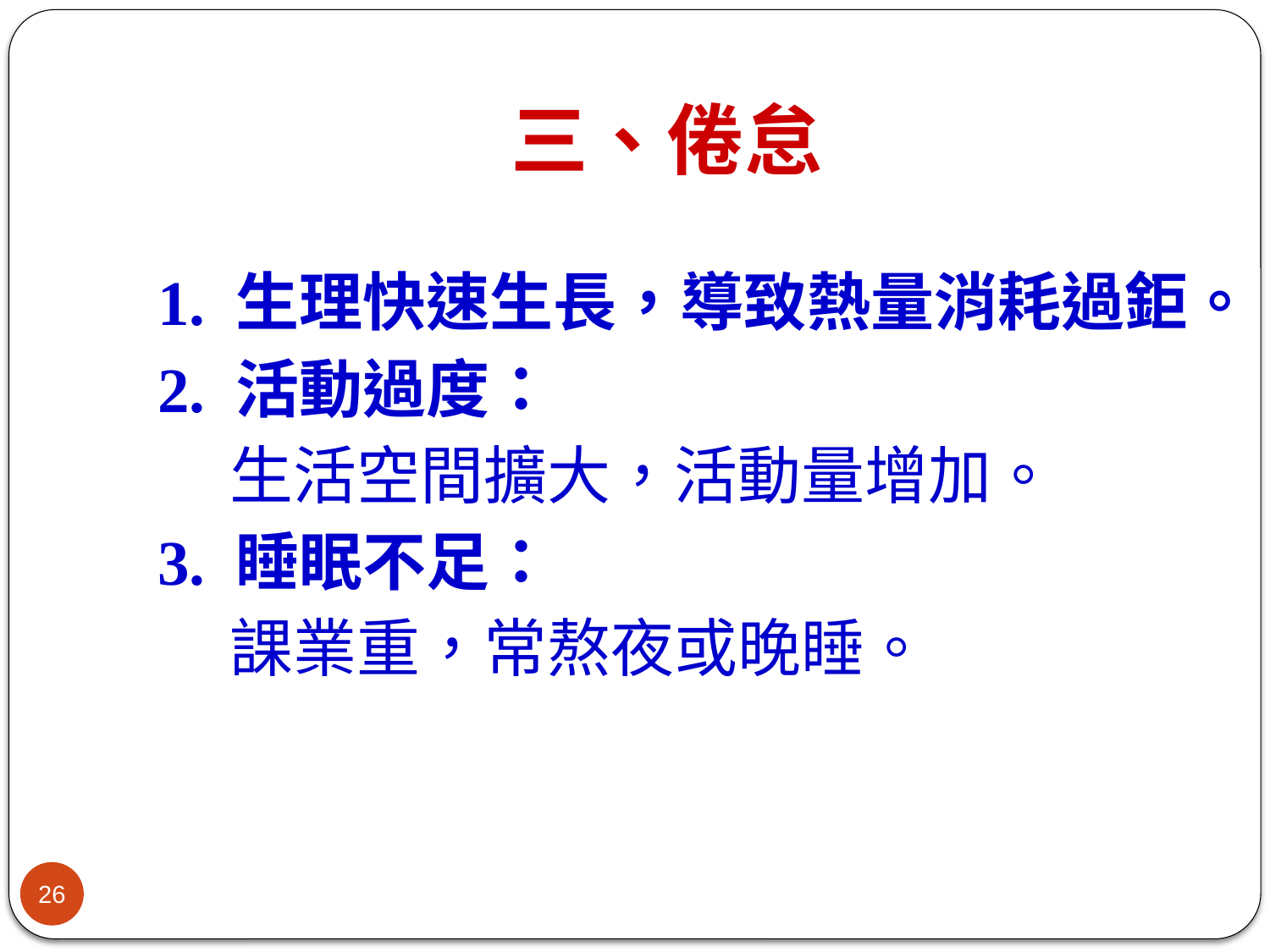

# 三、倦怠
1. 生理快速生長，導致熱量消耗過鉅。
2. 活動過度：
    生活空間擴大，活動量增加。
3. 睡眠不足：
    課業重，常熬夜或晚睡。
26